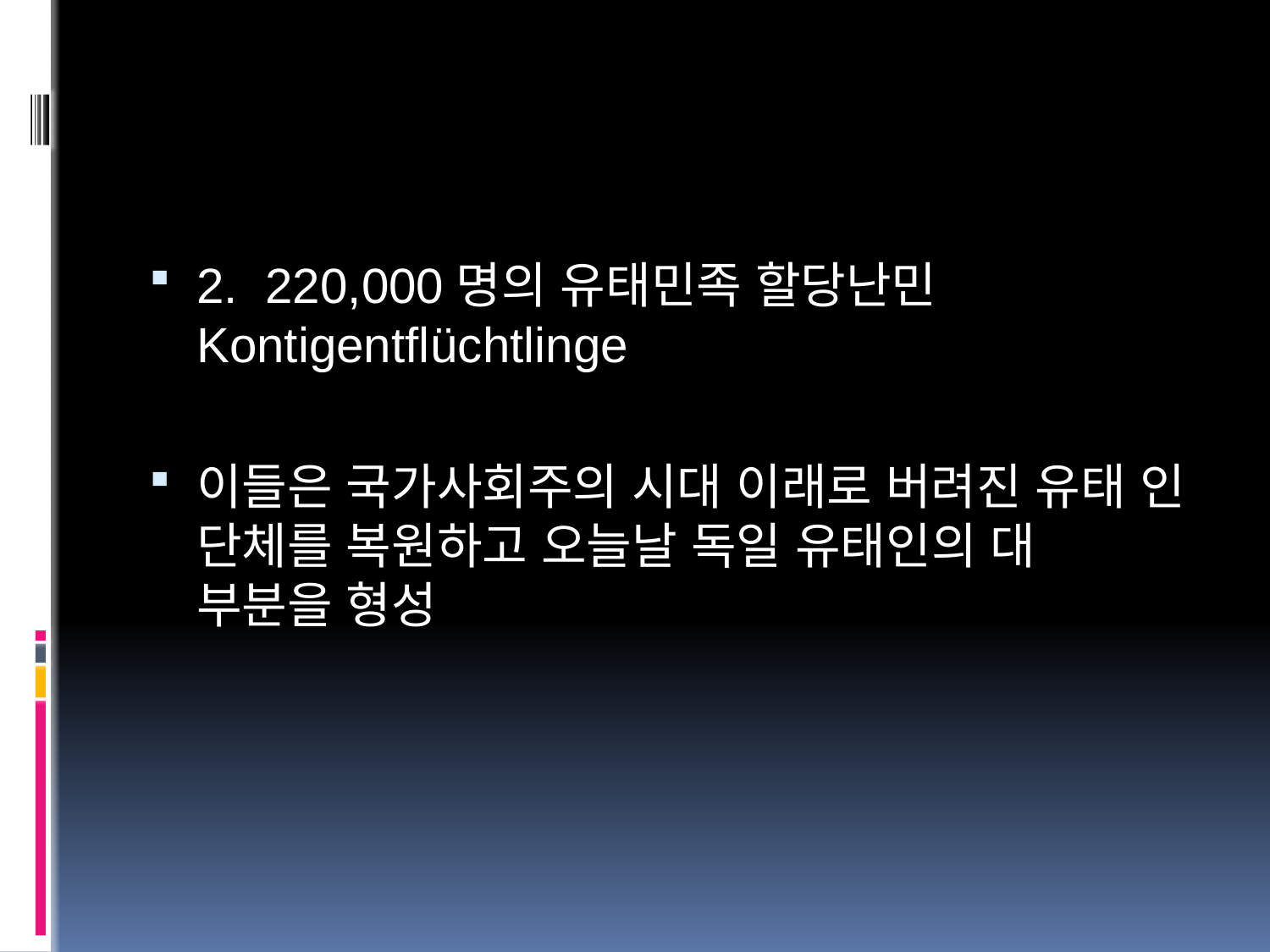

#
2.  220,000명의 유태민족 할당난민Kontigentflüchtlinge

이들은 국가사회주의 시대 이래로 버려진 유태 인 단체를 복원하고 오늘날 독일 유태인의 대  부분을 형성